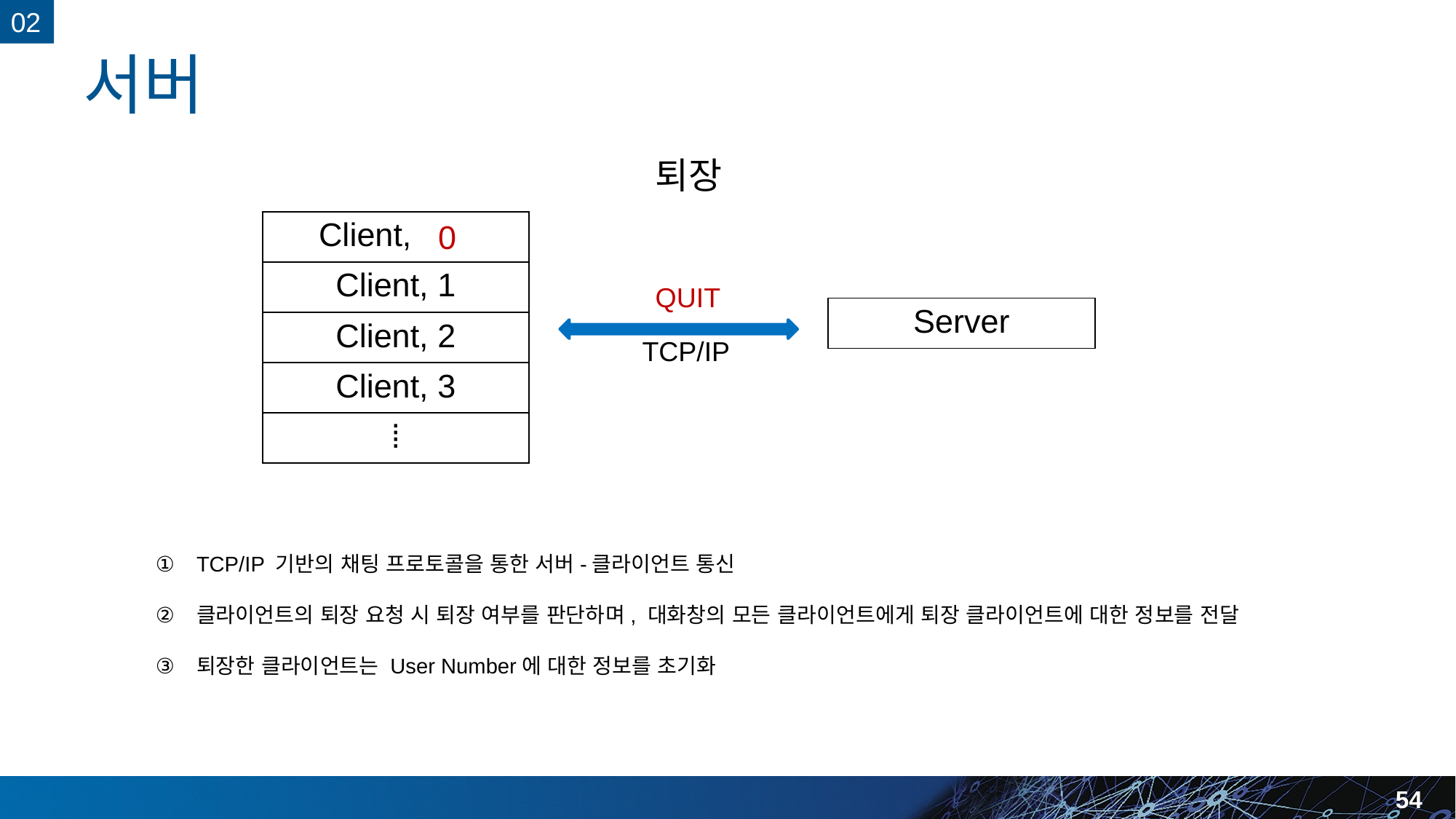

02
# 서버
퇴장
| Client, |
| --- |
| Client, 1 |
| Client, 2 |
| Client, 3 |
| ⁞ |
0

QUIT
| Server |
| --- |

TCP/IP

TCP/IP 기반의 채팅 프로토콜을 통한 서버-클라이언트 통신

클라이언트의 퇴장 요청 시 퇴장 여부를 판단하며, 대화창의 모든 클라이언트에게 퇴장 클라이언트에 대한 정보를 전달

퇴장한 클라이언트는 User Number에 대한 정보를 초기화

54